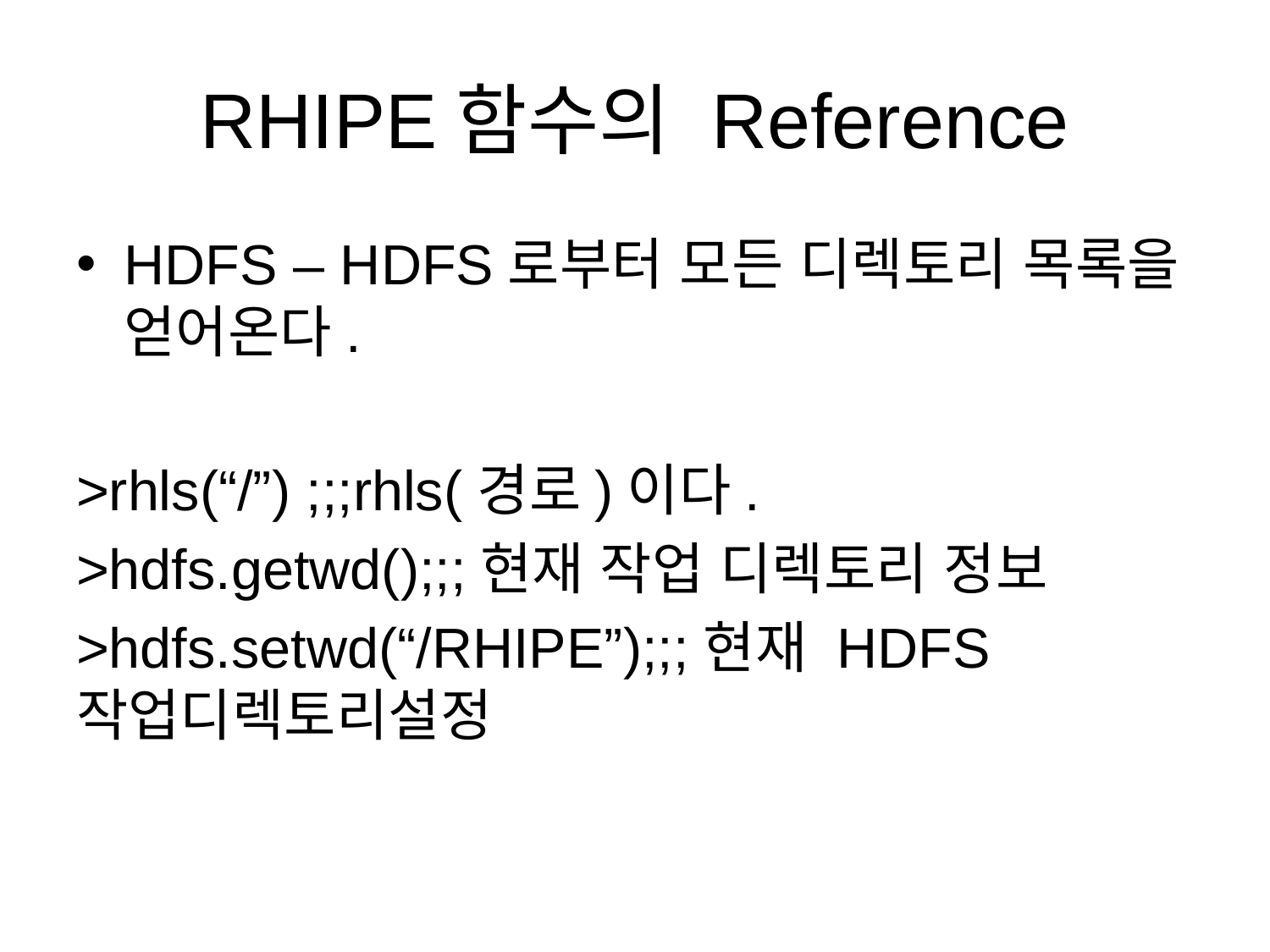

# RHIPE함수의 Reference
HDFS – HDFS로부터 모든 디렉토리 목록을 얻어온다.

>rhls(“/”) ;;;rhls(경로)이다.
>hdfs.getwd();;;현재 작업 디렉토리 정보
>hdfs.setwd(“/RHIPE”);;;현재 HDFS작업디렉토리설정